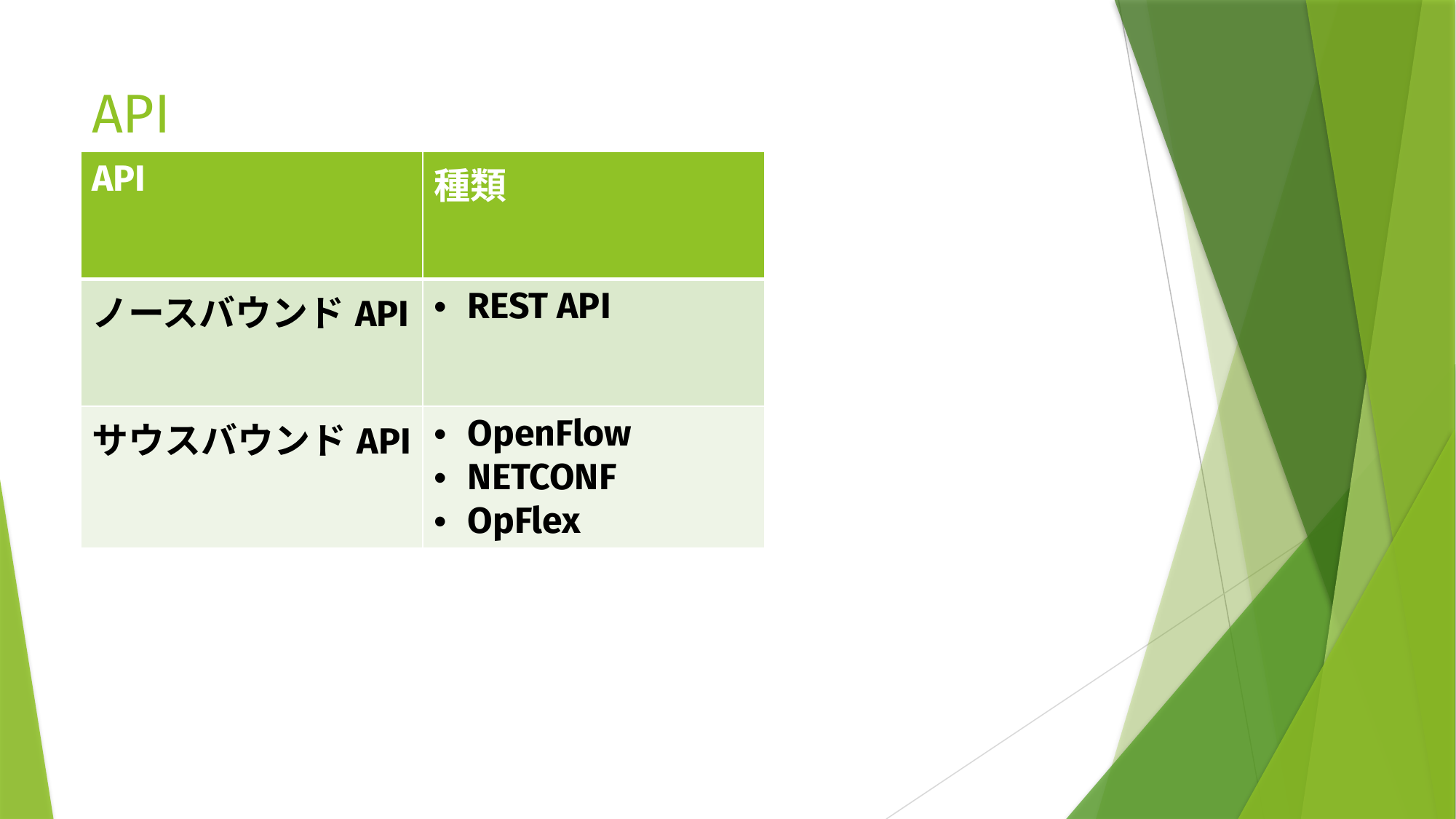

# API
| API | 種類 |
| --- | --- |
| ノースバウンドAPI | REST API |
| サウスバウンドAPI | OpenFlow NETCONF OpFlex |